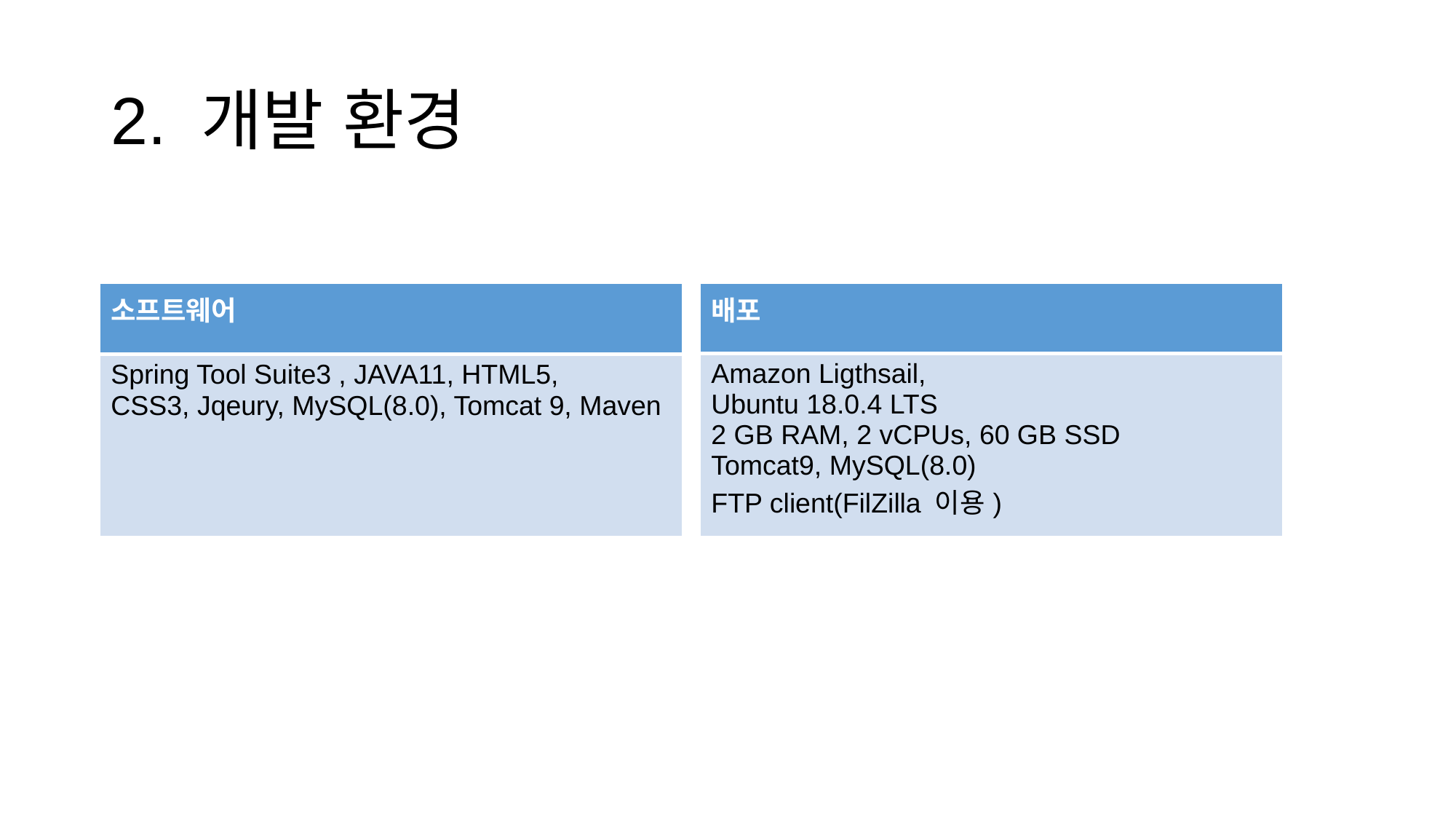

# 2. 개발 환경
| 소프트웨어 |
| --- |
| Spring Tool Suite3 , JAVA11, HTML5, CSS3, Jqeury, MySQL(8.0), Tomcat 9, Maven |
| 배포 |
| --- |
| Amazon Ligthsail, Ubuntu 18.0.4 LTS 2 GB RAM, 2 vCPUs, 60 GB SSD Tomcat9, MySQL(8.0) FTP client(FilZilla 이용) |